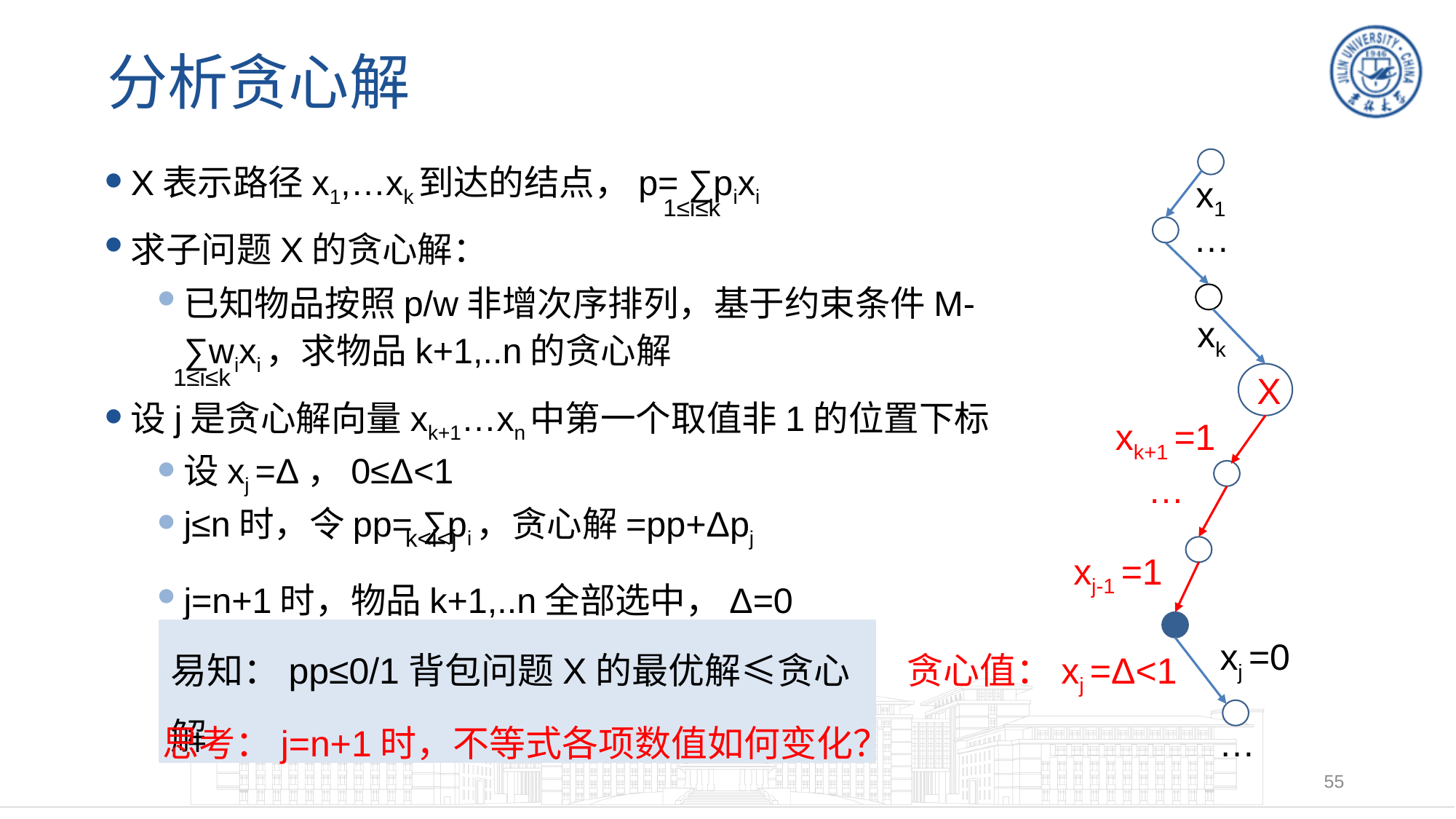

# 分析贪心解

x1
…

xk
X
xk+1 =1

…

xj-1 =1

xj =0

…
X表示路径x1,…xk到达的结点，p= ∑pixi
求子问题X的贪心解：
已知物品按照p/w非增次序排列，基于约束条件M-∑wixi，求物品k+1,..n的贪心解
设j是贪心解向量xk+1…xn中第一个取值非1的位置下标
设xj =Δ，0≤Δ<1
j≤n时，令pp= ∑pi，贪心解=pp+Δpj
j=n+1时，物品k+1,..n全部选中，Δ=0
1≤i≤k
1≤i≤k
k<i<j
易知：pp≤0/1背包问题X的最优解≤贪心解
贪心值：xj =Δ<1
思考：j=n+1时，不等式各项数值如何变化？
55